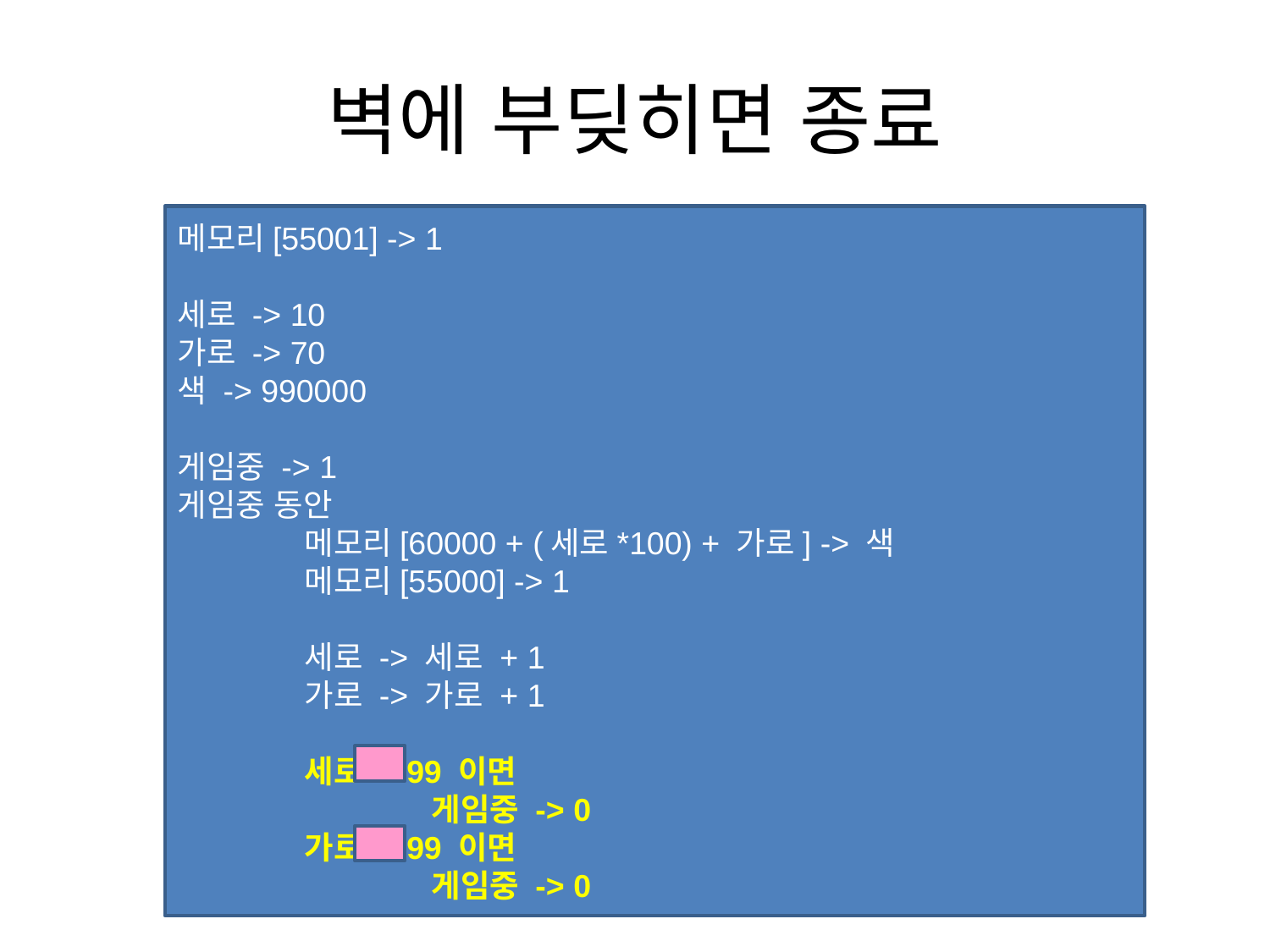

# 벽에 부딪히면 종료
메모리[55001] -> 1

세로 -> 10
가로 -> 70
색 -> 990000

게임중 -> 1
게임중 동안
	메모리[60000 + (세로*100) + 가로] -> 색
	메모리[55000] -> 1

	세로 -> 세로 + 1
	가로 -> 가로 + 1

	세로 > 99 이면
		게임중 -> 0
	가로 > 99 이면
		게임중 -> 0